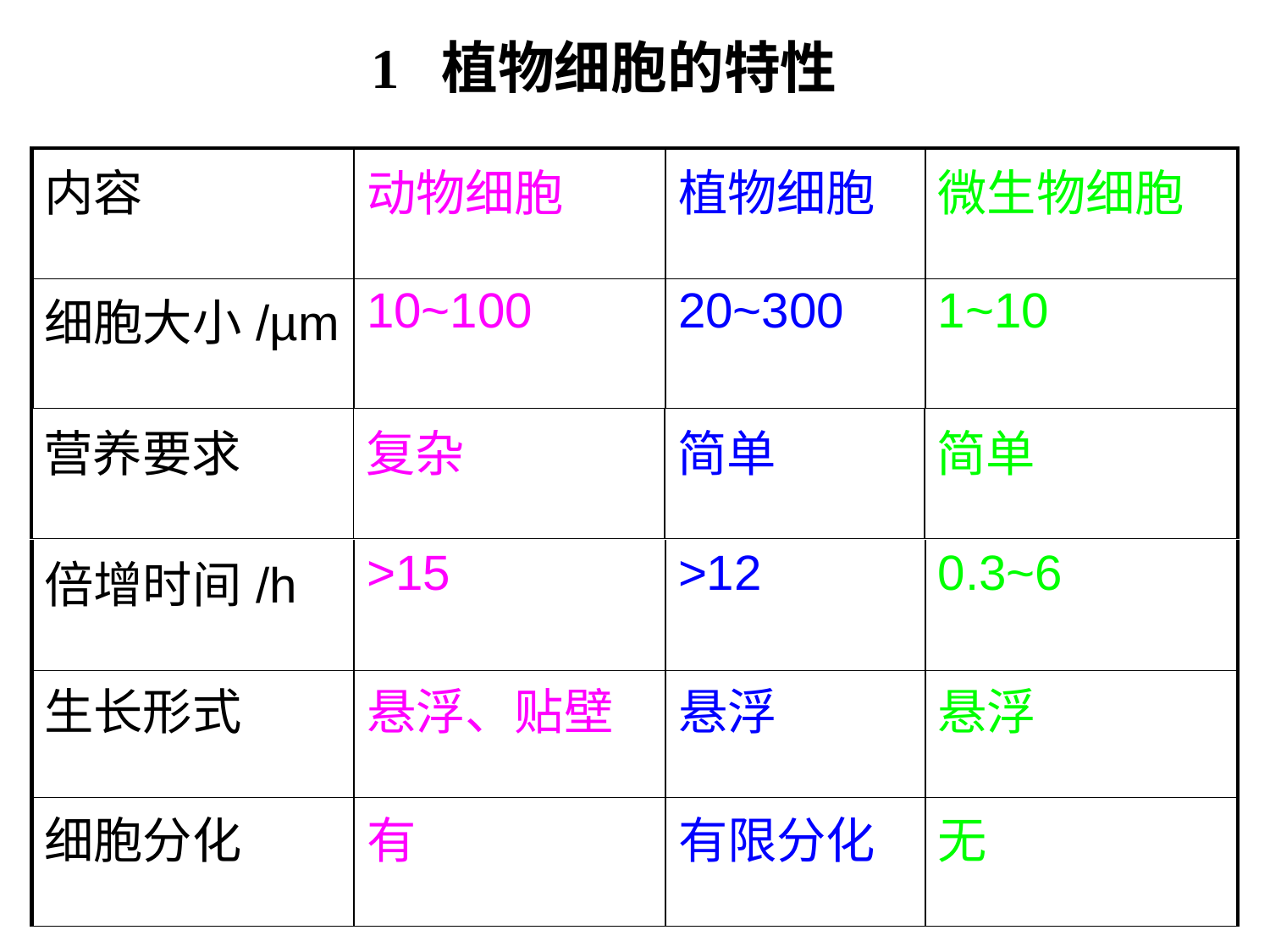

1  植物细胞的特性
| 内容 | 动物细胞 | 植物细胞 | 微生物细胞 |
| --- | --- | --- | --- |
| 细胞大小/µm | 10~100 | 20~300 | 1~10 |
| --- | --- | --- | --- |
| 营养要求 | 复杂 | 简单 | 简单 |
| --- | --- | --- | --- |
| 倍增时间/h | >15 | >12 | 0.3~6 |
| --- | --- | --- | --- |
| 生长形式 | 悬浮、贴壁 | 悬浮 | 悬浮 |
| --- | --- | --- | --- |
| 细胞分化 | 有 | 有限分化 | 无 |
| --- | --- | --- | --- |